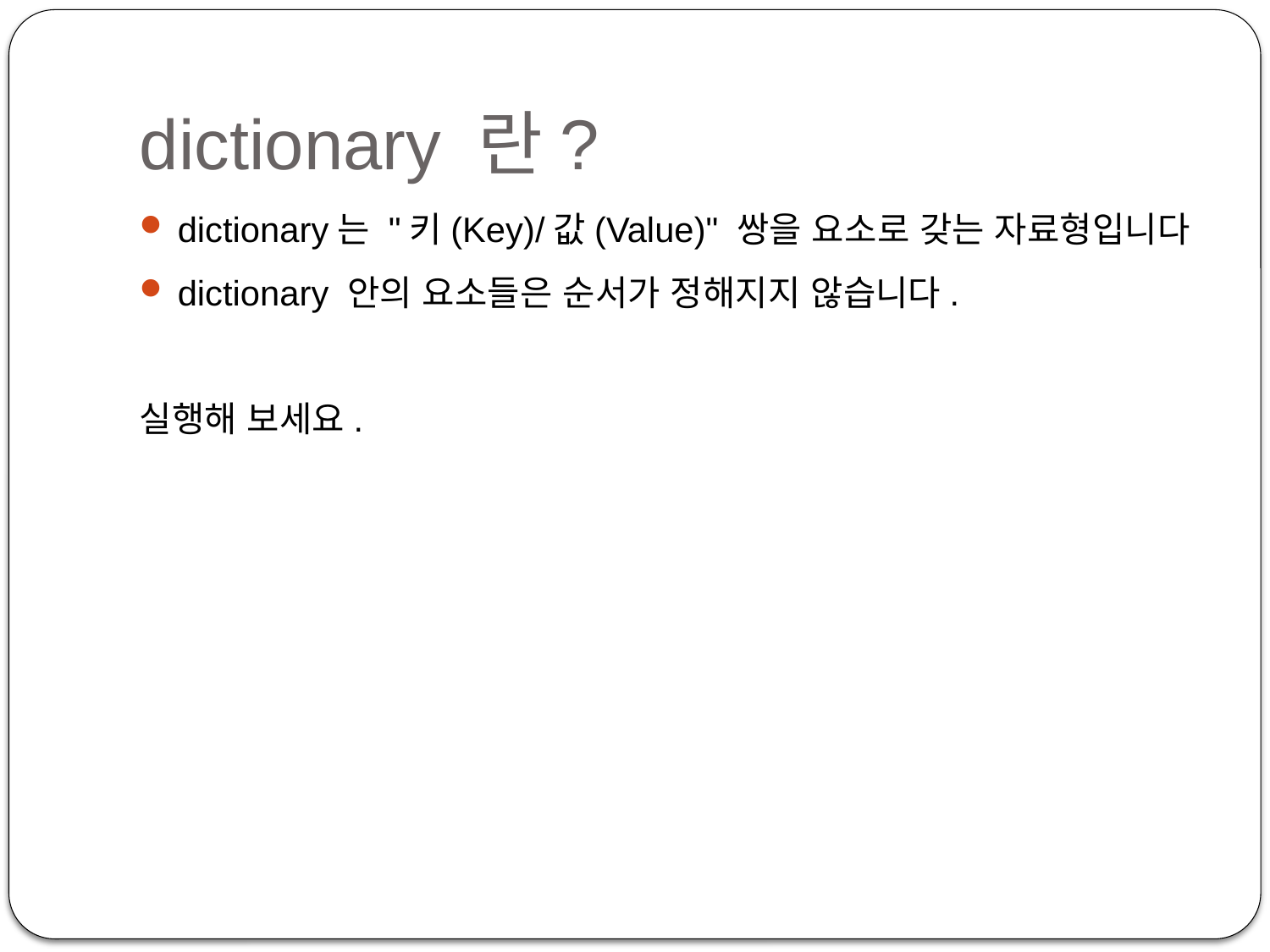

# dictionary 란?

dictionary는 "키(Key)/값(Value)" 쌍을 요소로 갖는 자료형입니다
dictionary 안의 요소들은 순서가 정해지지 않습니다.

실행해 보세요.